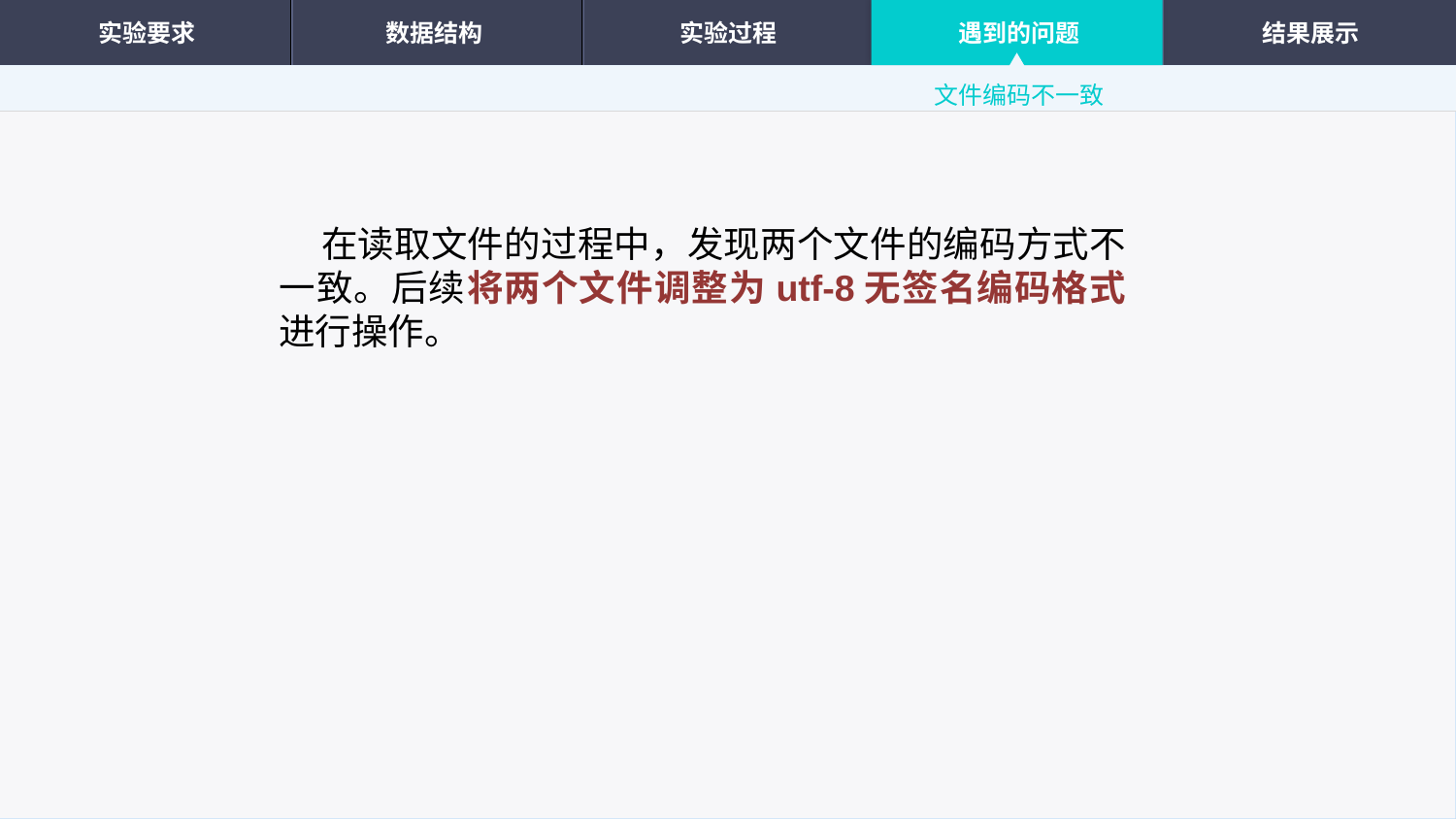

实验要求
数据结构
实验过程
遇到的问题
结果展示
文件编码不一致
在读取文件的过程中，发现两个文件的编码方式不一致。后续将两个文件调整为utf-8无签名编码格式进行操作。